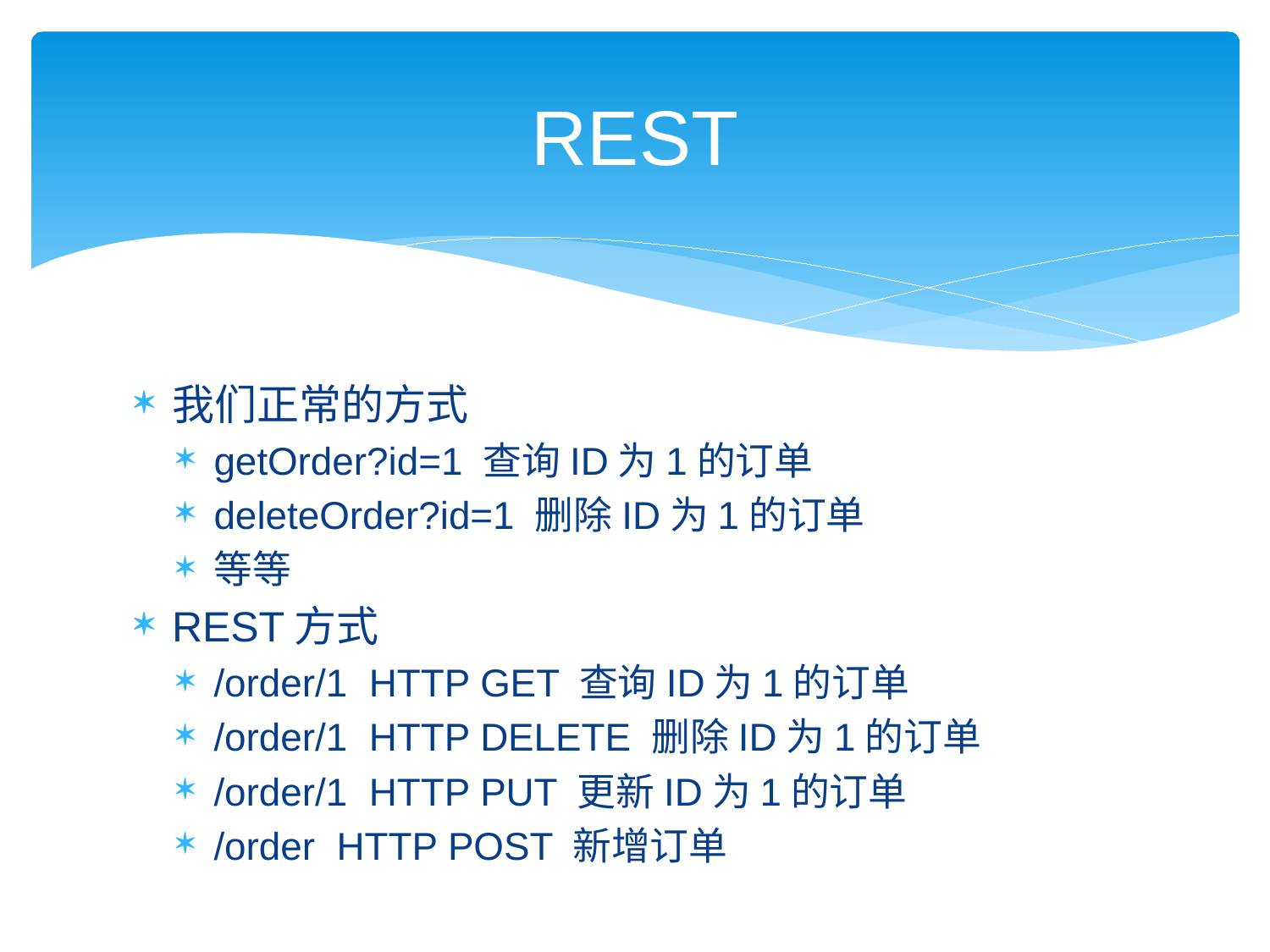

# REST
我们正常的方式
getOrder?id=1 查询ID为1的订单
deleteOrder?id=1 删除ID为1的订单
等等
REST方式
/order/1  HTTP GET 查询ID为1的订单
/order/1  HTTP DELETE 删除ID为1的订单
/order/1  HTTP PUT 更新ID为1的订单
/order  HTTP POST 新增订单